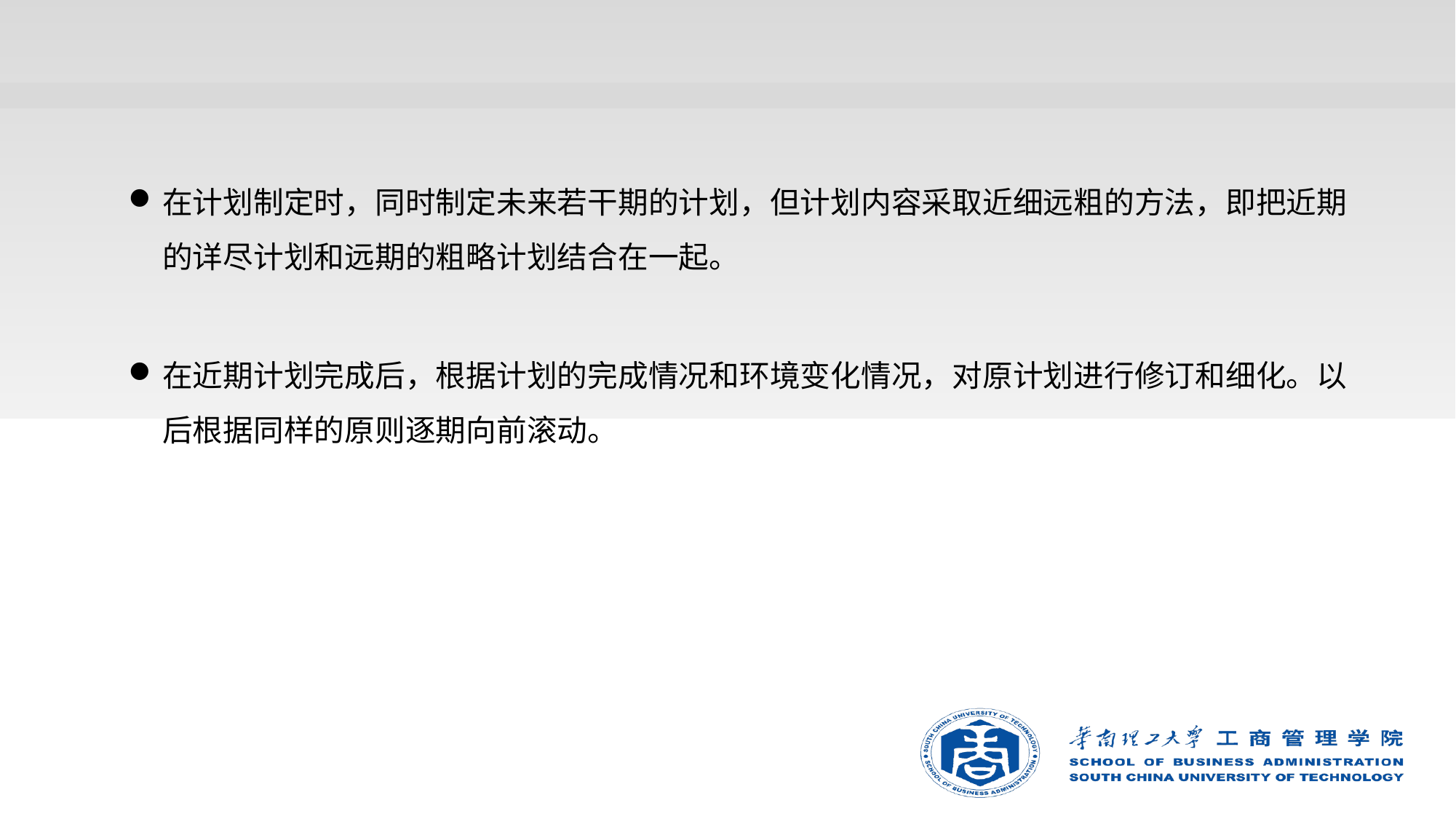

#
在计划制定时，同时制定未来若干期的计划，但计划内容采取近细远粗的方法，即把近期的详尽计划和远期的粗略计划结合在一起。

在近期计划完成后，根据计划的完成情况和环境变化情况，对原计划进行修订和细化。以后根据同样的原则逐期向前滚动。